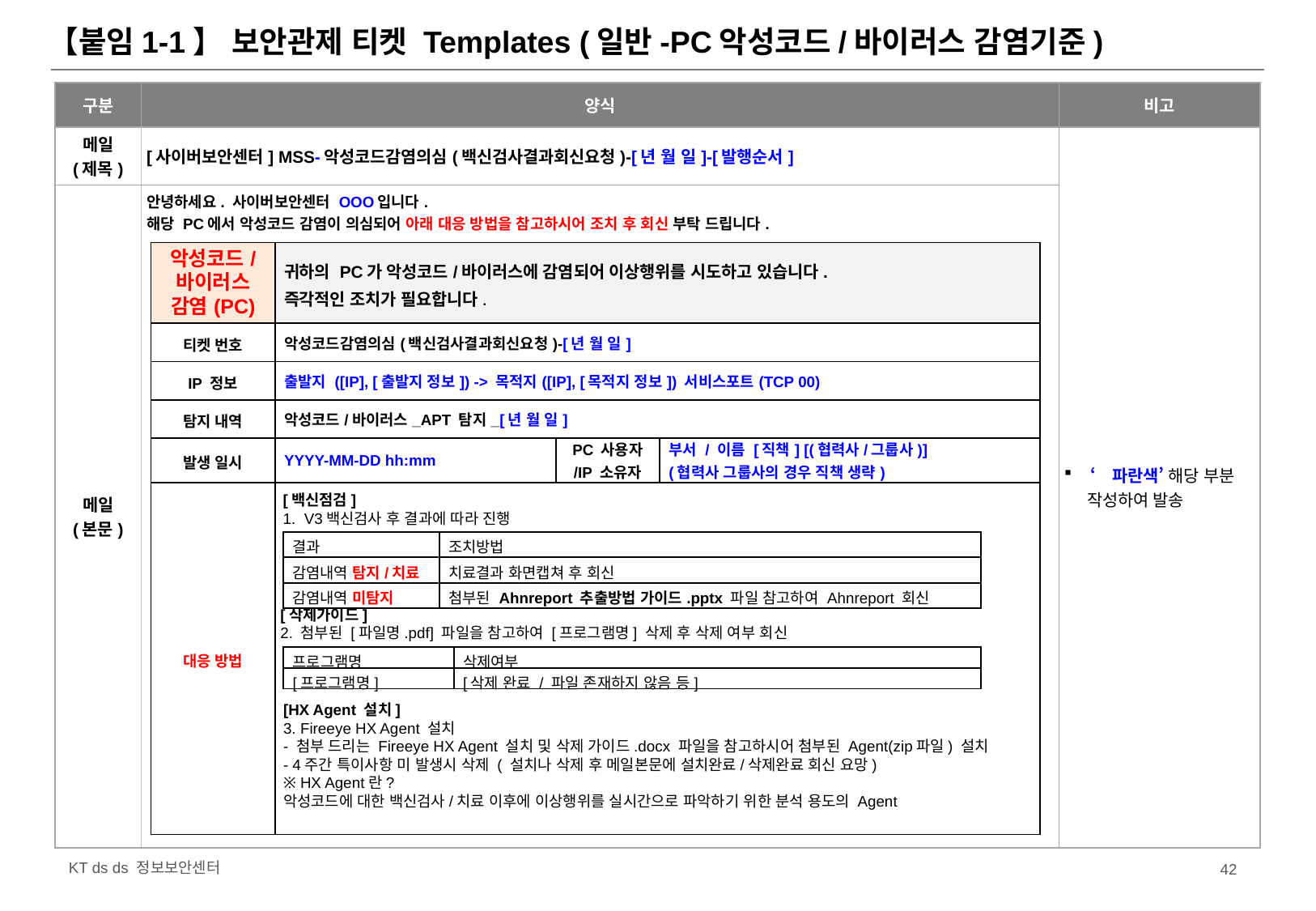

【붙임1-1】 보안관제 티켓 Templates (일반-PC악성코드/바이러스 감염기준)
| 구분 | 양식 | 비고 |
| --- | --- | --- |
| 메일 (제목) | [사이버보안센터] MSS-악성코드감염의심(백신검사결과회신요청)-[년 월 일]-[발행순서] | ‘파란색’ 해당 부분 작성하여 발송 |
| 메일 (본문) | 안녕하세요. 사이버보안센터 OOO입니다. 해당 PC에서 악성코드 감염이 의심되어 아래 대응 방법을 참고하시어 조치 후 회신 부탁 드립니다. |  |
| 악성코드/ 바이러스 감염(PC) | 귀하의 PC가 악성코드/바이러스에 감염되어 이상행위를 시도하고 있습니다. 즉각적인 조치가 필요합니다. |  |  |
| --- | --- | --- | --- |
| 티켓 번호 | 악성코드감염의심(백신검사결과회신요청)-[년 월 일] |  |  |
| IP 정보 | 출발지 ([IP], [출발지 정보]) -> 목적지([IP], [목적지 정보]) 서비스포트(TCP 00) |  |  |
| 탐지 내역 | 악성코드/바이러스\_APT 탐지\_[년 월 일] |  |  |
| 발생 일시 | YYYY-MM-DD hh:mm | PC 사용자 /IP 소유자 | 부서 / 이름 [직책] [(협력사/그룹사)] (협력사 그룹사의 경우 직책 생략) |
| 대응 방법 |  |  |  |
[백신점검]
1.  V3백신검사 후 결과에 따라 진행
| 결과 | 조치방법 |
| --- | --- |
| 감염내역 탐지/치료 | 치료결과 화면캡쳐 후 회신 |
| 감염내역 미탐지 | 첨부된 Ahnreport 추출방법 가이드.pptx 파일 참고하여 Ahnreport 회신 |
[삭제가이드]
2. 첨부된 [파일명.pdf] 파일을 참고하여 [프로그램명] 삭제 후 삭제 여부 회신
| 프로그램명 | 삭제여부 |
| --- | --- |
| [프로그램명] | [삭제 완료 / 파일 존재하지 않음 등] |
[HX Agent 설치]
3. Fireeye HX Agent 설치
- 첨부 드리는 Fireeye HX Agent 설치 및 삭제 가이드.docx 파일을 참고하시어 첨부된 Agent(zip파일) 설치
- 4주간 특이사항 미 발생시 삭제 ( 설치나 삭제 후 메일본문에 설치완료/삭제완료 회신 요망)
※ HX Agent란?
악성코드에 대한 백신검사/치료 이후에 이상행위를 실시간으로 파악하기 위한 분석 용도의 Agent
42